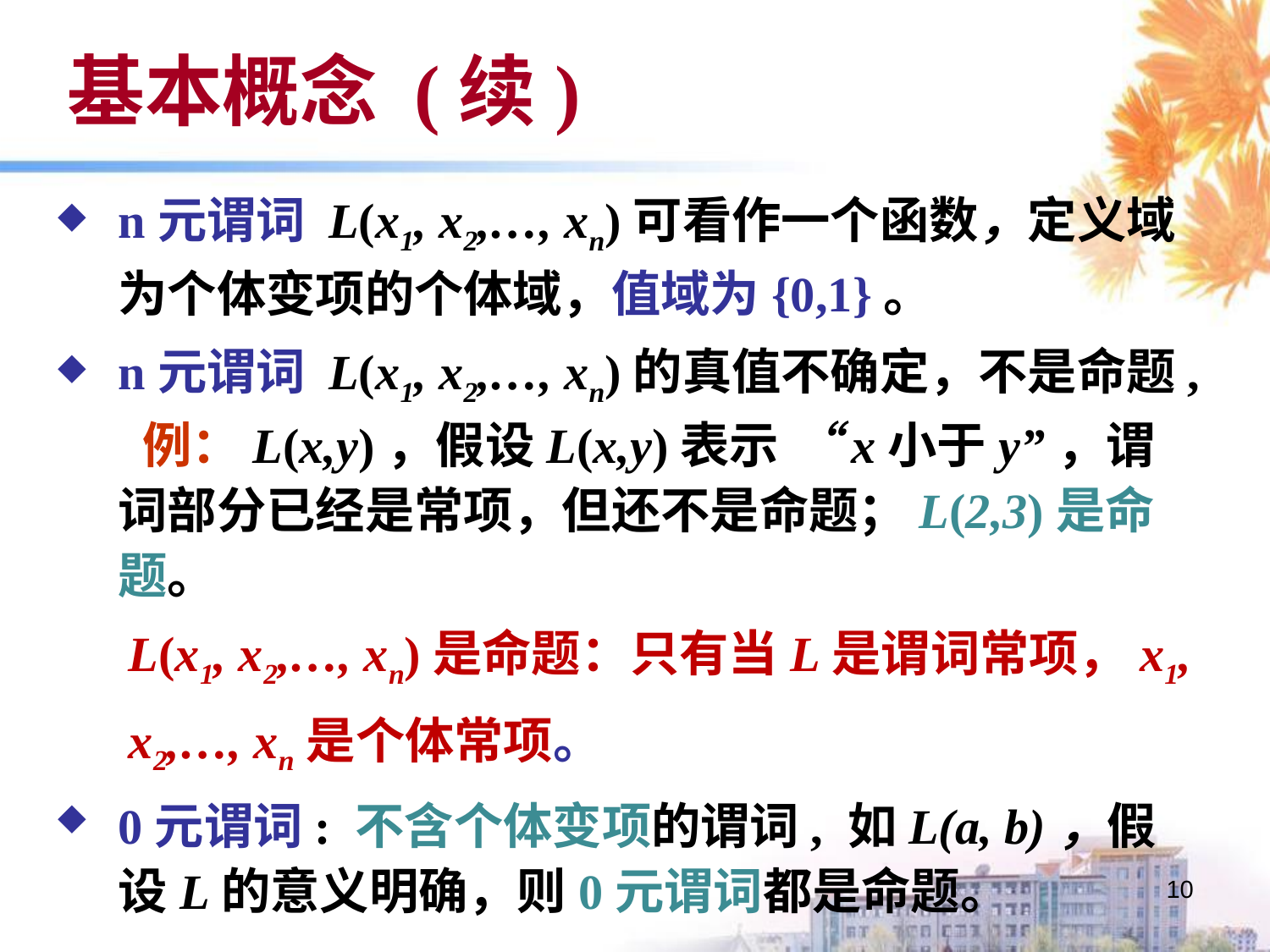

基本概念 (续)
n元谓词 L(x1, x2,…, xn)可看作一个函数，定义域为个体变项的个体域，值域为{0,1}。
n元谓词 L(x1, x2,…, xn)的真值不确定，不是命题, 例：L(x,y)，假设L(x,y)表示 “x小于y”，谓词部分已经是常项，但还不是命题；L(2,3)是命题。
      L(x1, x2,…, xn)是命题：只有当L是谓词常项，x1,
      x2,…, xn是个体常项。
0元谓词: 不含个体变项的谓词, 如L(a, b)，假设L的意义明确，则0元谓词都是命题。
10